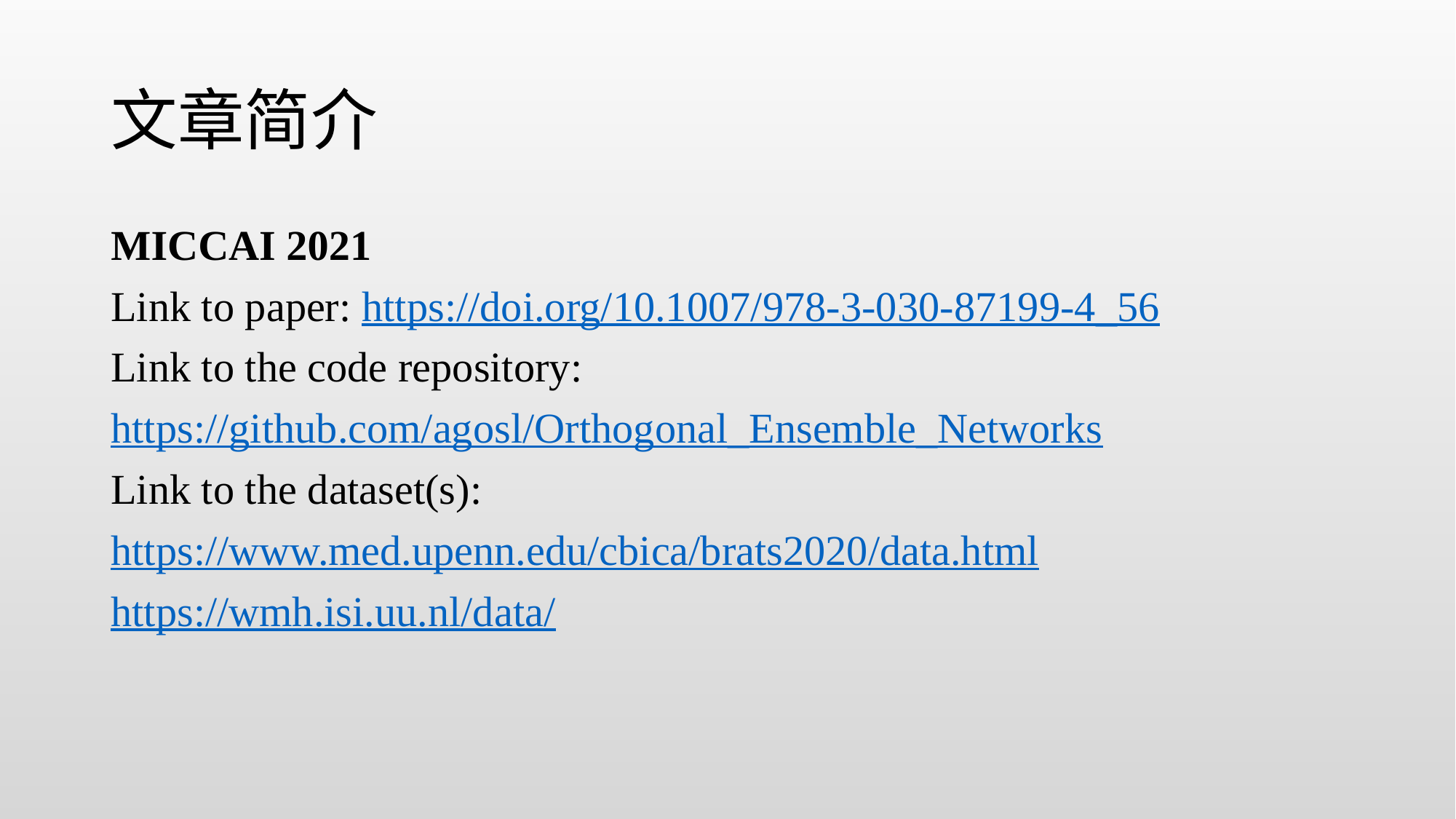

# 文章简介
MICCAI 2021
Link to paper: https://doi.org/10.1007/978-3-030-87199-4_56
Link to the code repository:
https://github.com/agosl/Orthogonal_Ensemble_Networks
Link to the dataset(s):
https://www.med.upenn.edu/cbica/brats2020/data.html
https://wmh.isi.uu.nl/data/